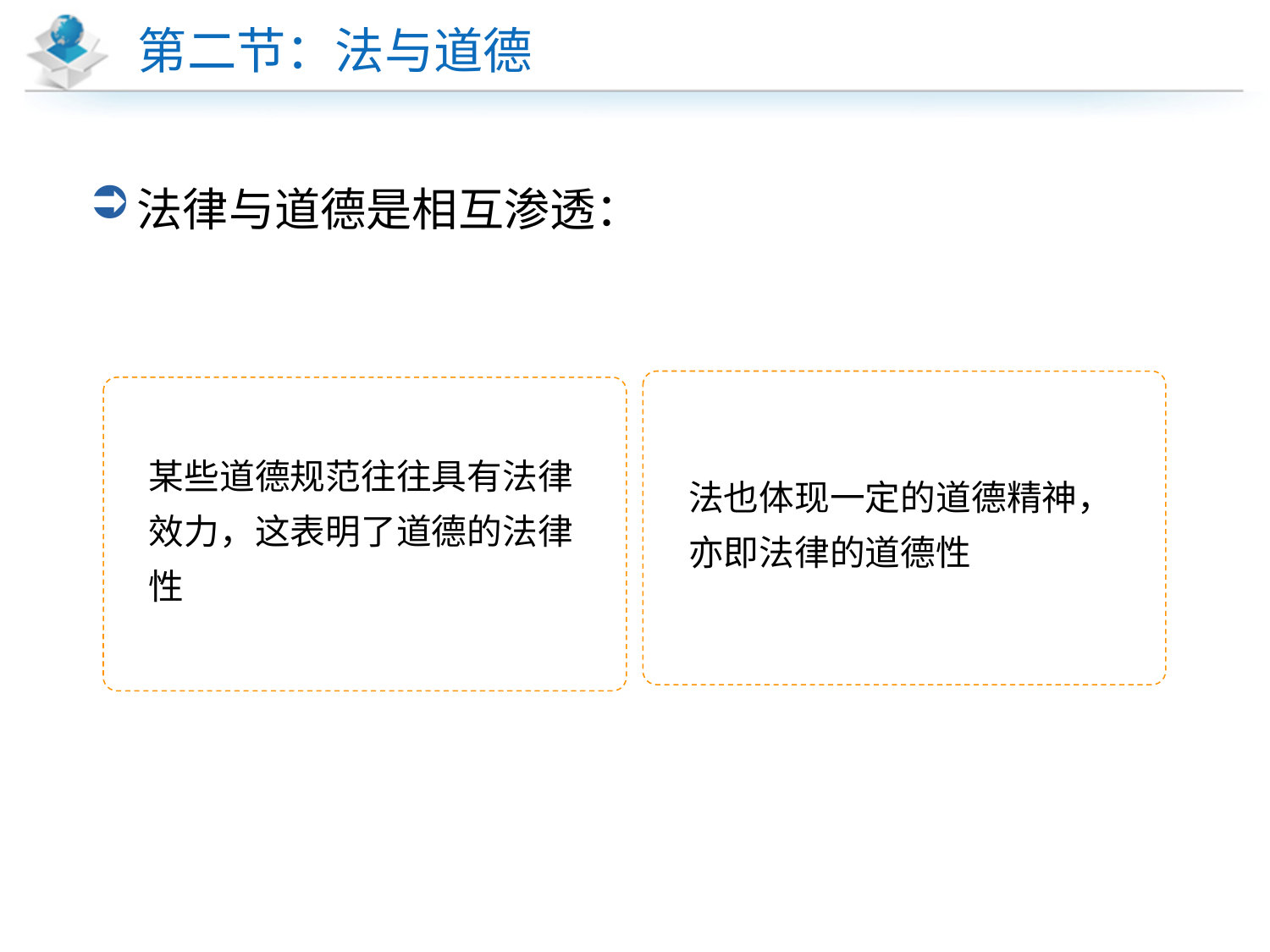

# 第二节：法与道德
法律与道德是相互渗透：

法也体现一定的道德精神，亦即法律的道德性

某些道德规范往往具有法律效力，这表明了道德的法律性